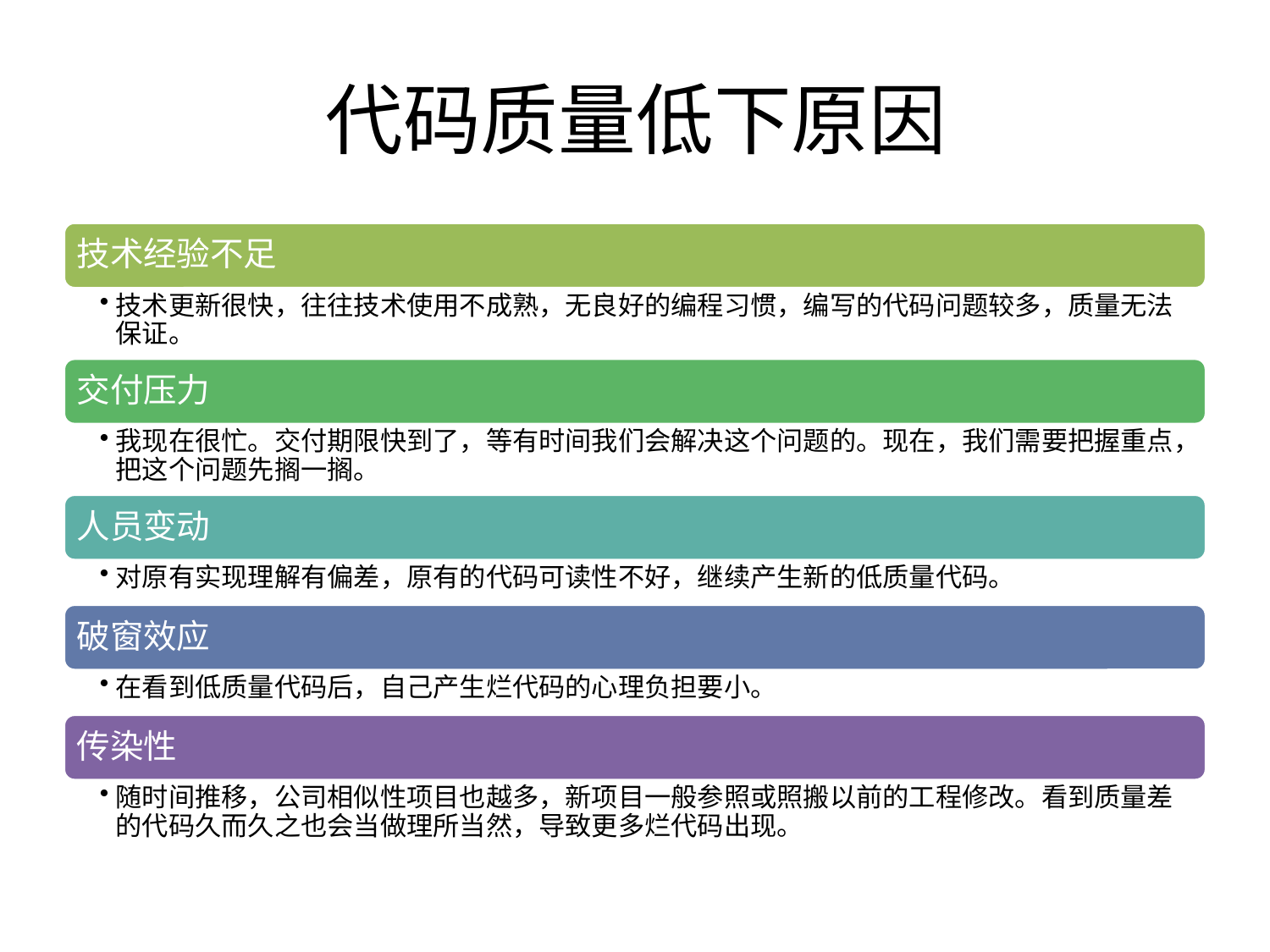

# 代码质量低下原因
技术经验不足
技术更新很快，往往技术使用不成熟，无良好的编程习惯，编写的代码问题较多，质量无法保证。
交付压力
我现在很忙。交付期限快到了，等有时间我们会解决这个问题的。现在，我们需要把握重点，把这个问题先搁一搁。
人员变动
对原有实现理解有偏差，原有的代码可读性不好，继续产生新的低质量代码。
破窗效应
在看到低质量代码后，自己产生烂代码的心理负担要小。
传染性
随时间推移，公司相似性项目也越多，新项目一般参照或照搬以前的工程修改。看到质量差的代码久而久之也会当做理所当然，导致更多烂代码出现。